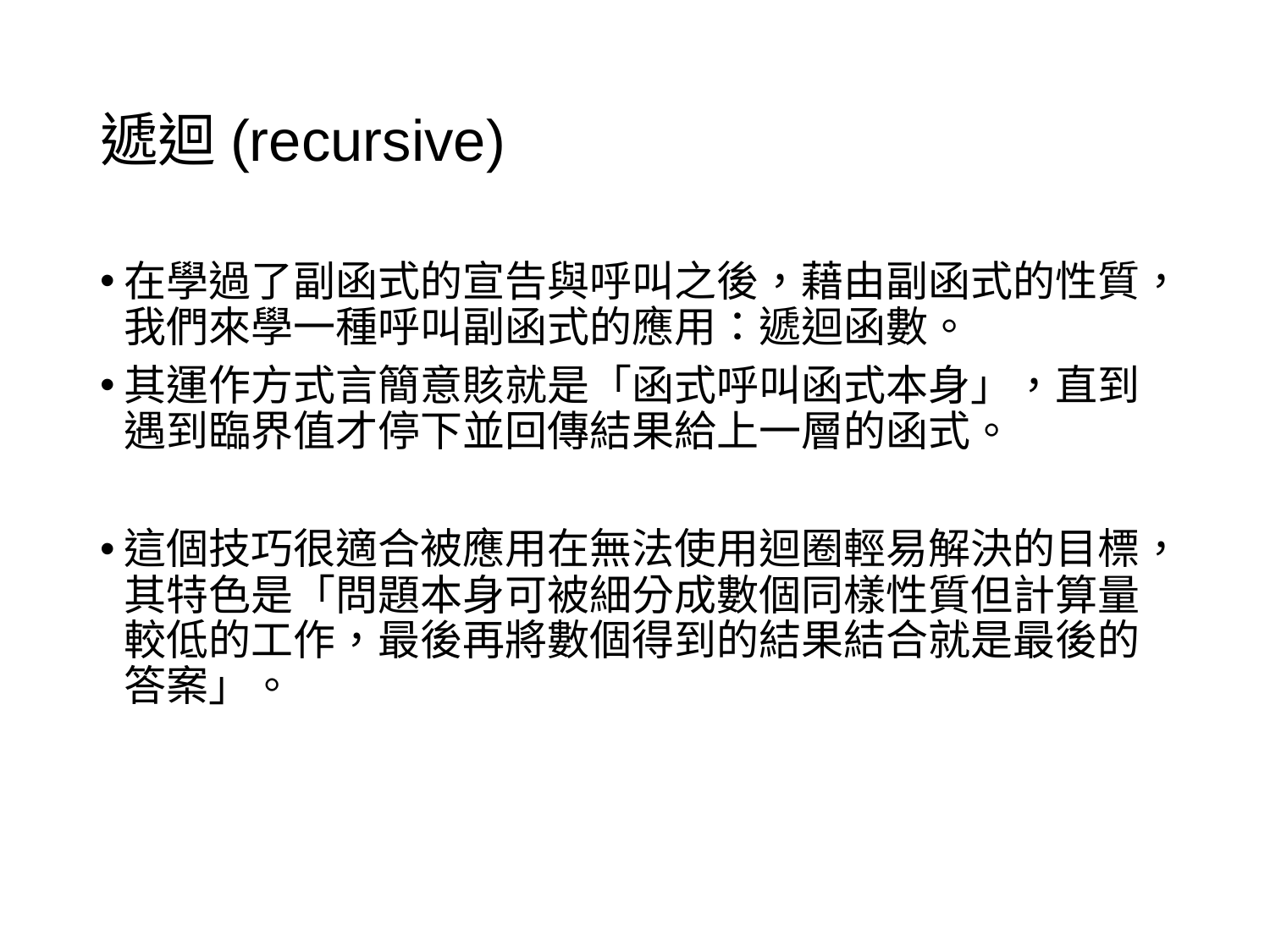

# 遞迴(recursive)
在學過了副函式的宣告與呼叫之後，藉由副函式的性質，我們來學一種呼叫副函式的應用：遞迴函數。
其運作方式言簡意賅就是「函式呼叫函式本身」，直到遇到臨界值才停下並回傳結果給上一層的函式。

這個技巧很適合被應用在無法使用迴圈輕易解決的目標，其特色是「問題本身可被細分成數個同樣性質但計算量較低的工作，最後再將數個得到的結果結合就是最後的答案」。